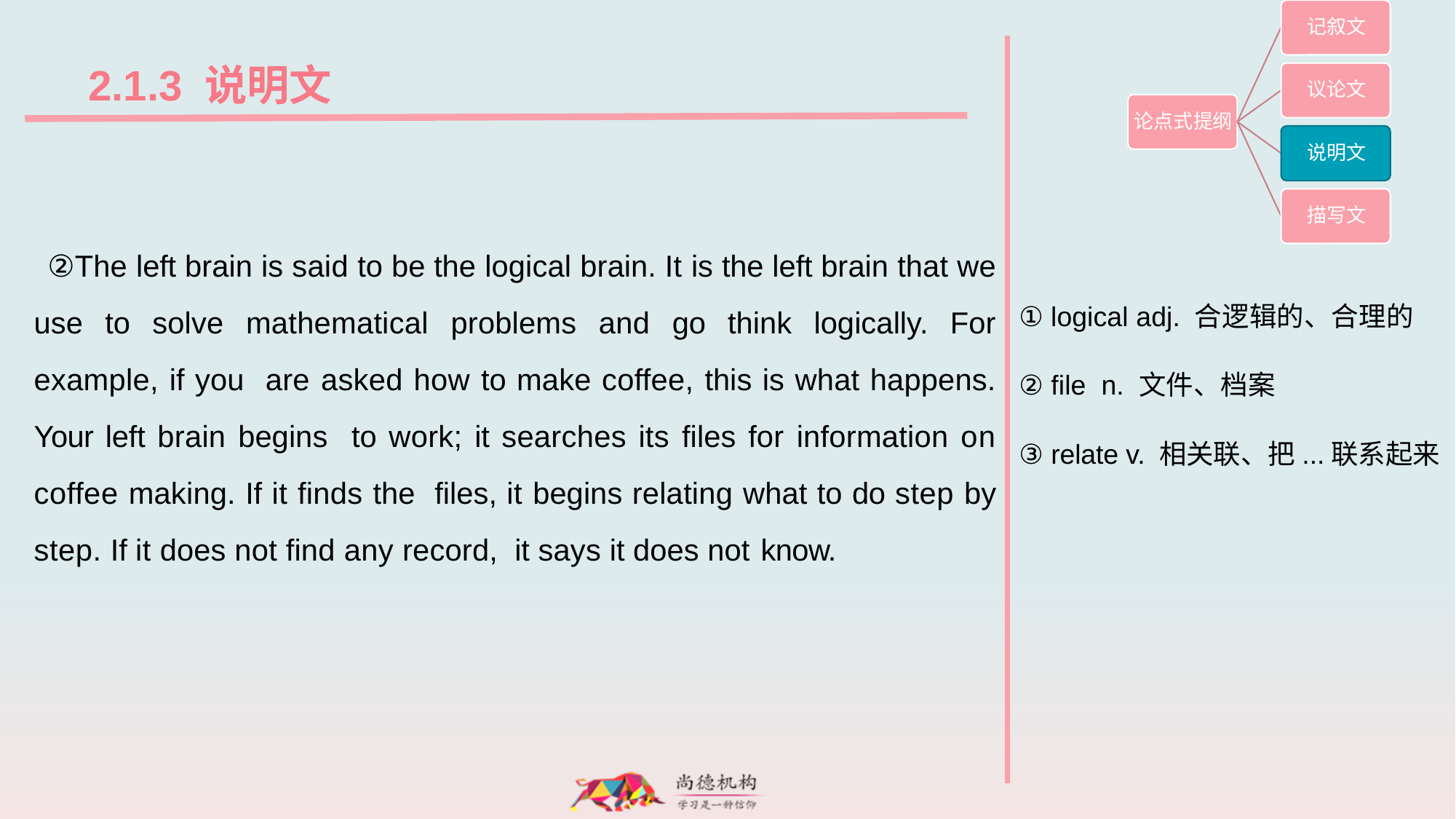

论点式提纲

记叙文

议论文

说明文

描写文
2.1.3 说明文
②The left brain is said to be the logical brain. It is the left brain that we use to solve mathematical problems and go think logically. For example, if you  are asked how to make coffee, this is what happens. Your left brain begins  to work; it searches its files for information on coffee making. If it finds the  files, it begins relating what to do step by step. If it does not find any record,  it says it does not know.
① logical adj. 合逻辑的、合理的
② file  n. 文件、档案
③ relate v. 相关联、把...联系起来